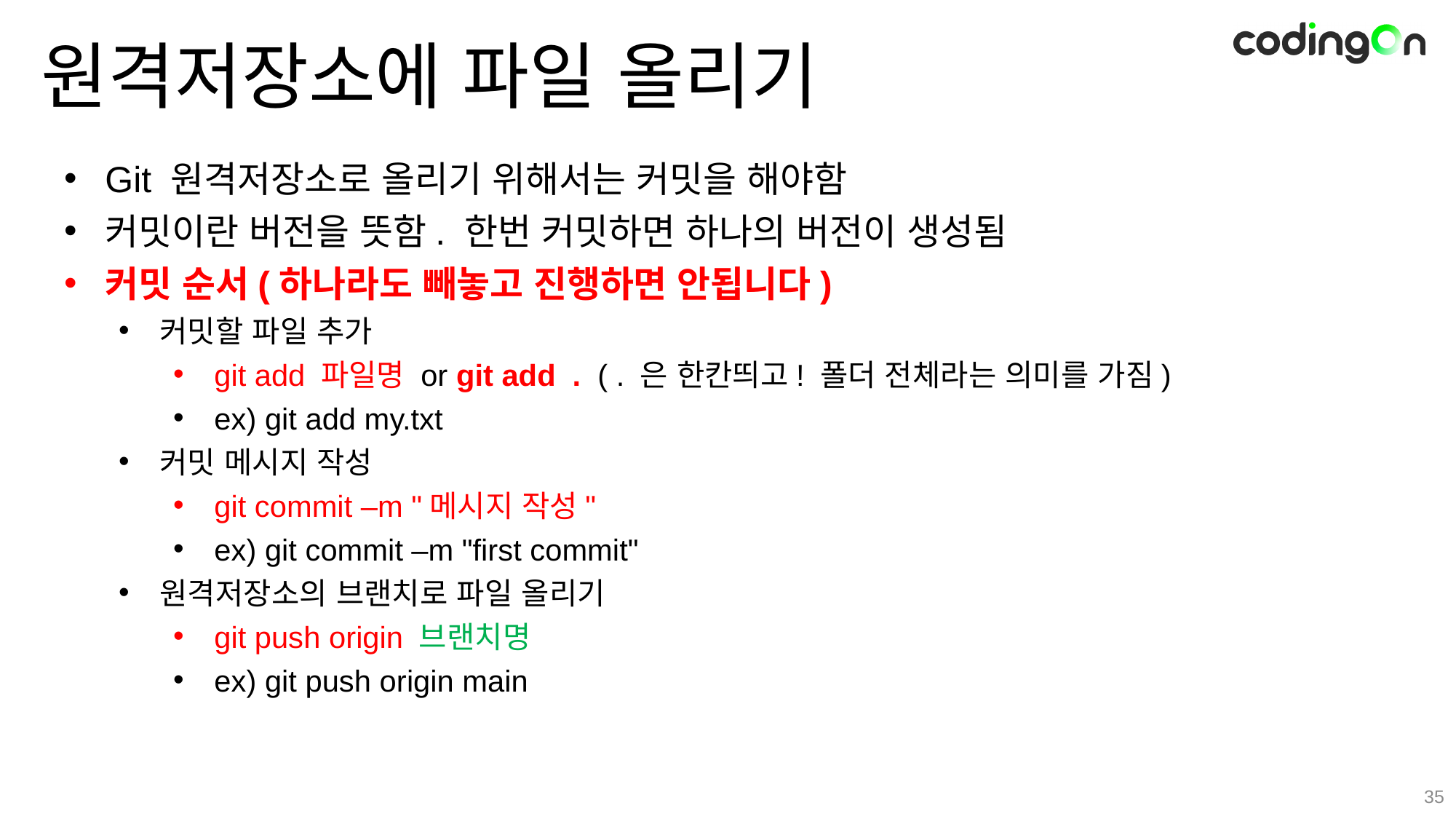

# 원격저장소에 파일 올리기
Git 원격저장소로 올리기 위해서는 커밋을 해야함
커밋이란 버전을 뜻함. 한번 커밋하면 하나의 버전이 생성됨
커밋 순서(하나라도 빼놓고 진행하면 안됩니다)
커밋할 파일 추가
git add 파일명 or git add  .  ( . 은 한칸띄고! 폴더 전체라는 의미를 가짐)
ex) git add my.txt
커밋 메시지 작성
git commit –m "메시지 작성"
ex) git commit –m "first commit"
원격저장소의 브랜치로 파일 올리기
git push origin 브랜치명
ex) git push origin main

35